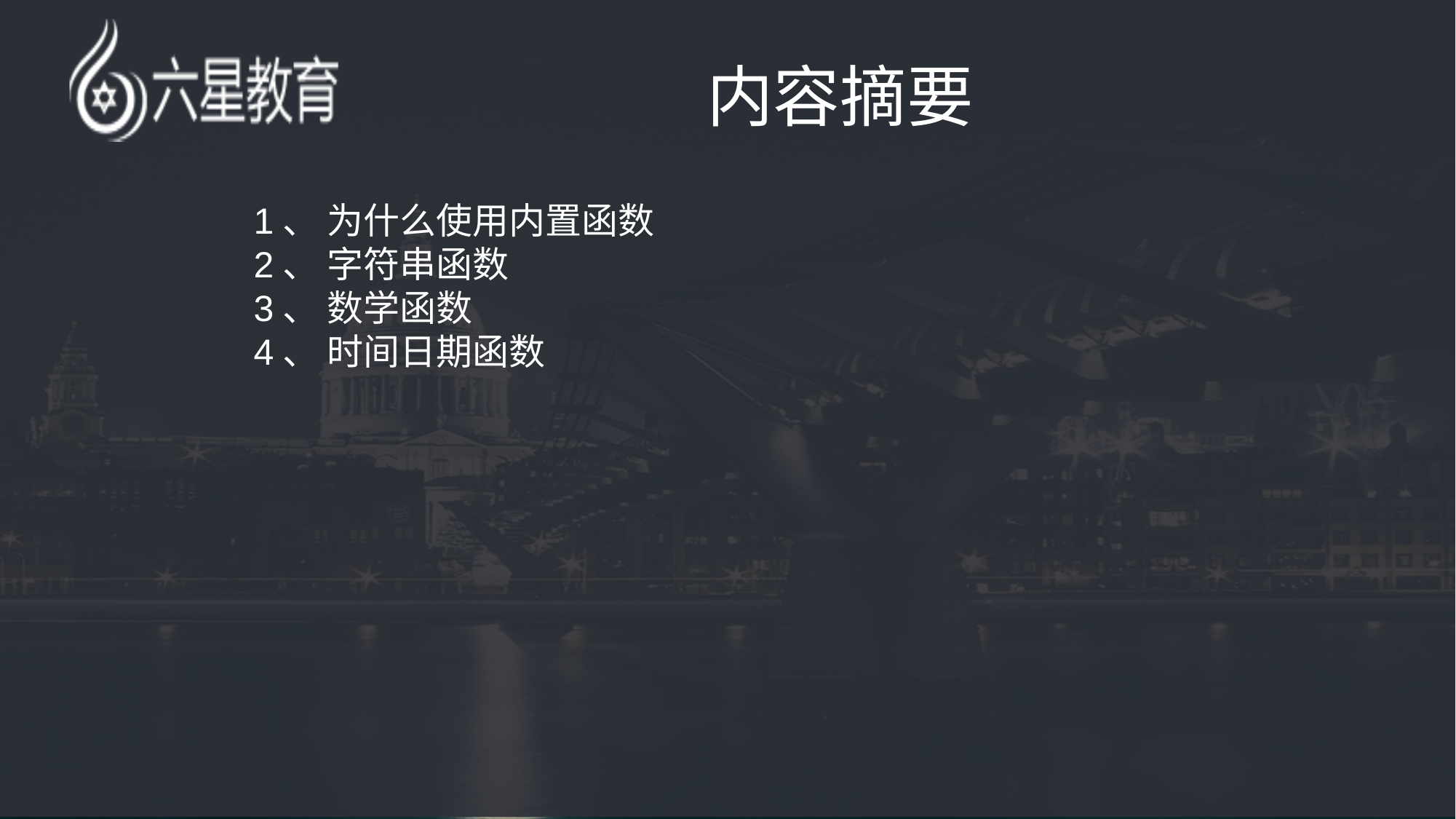

# 内容摘要
1、 为什么使用内置函数
2、 字符串函数
3、 数学函数
4、 时间日期函数